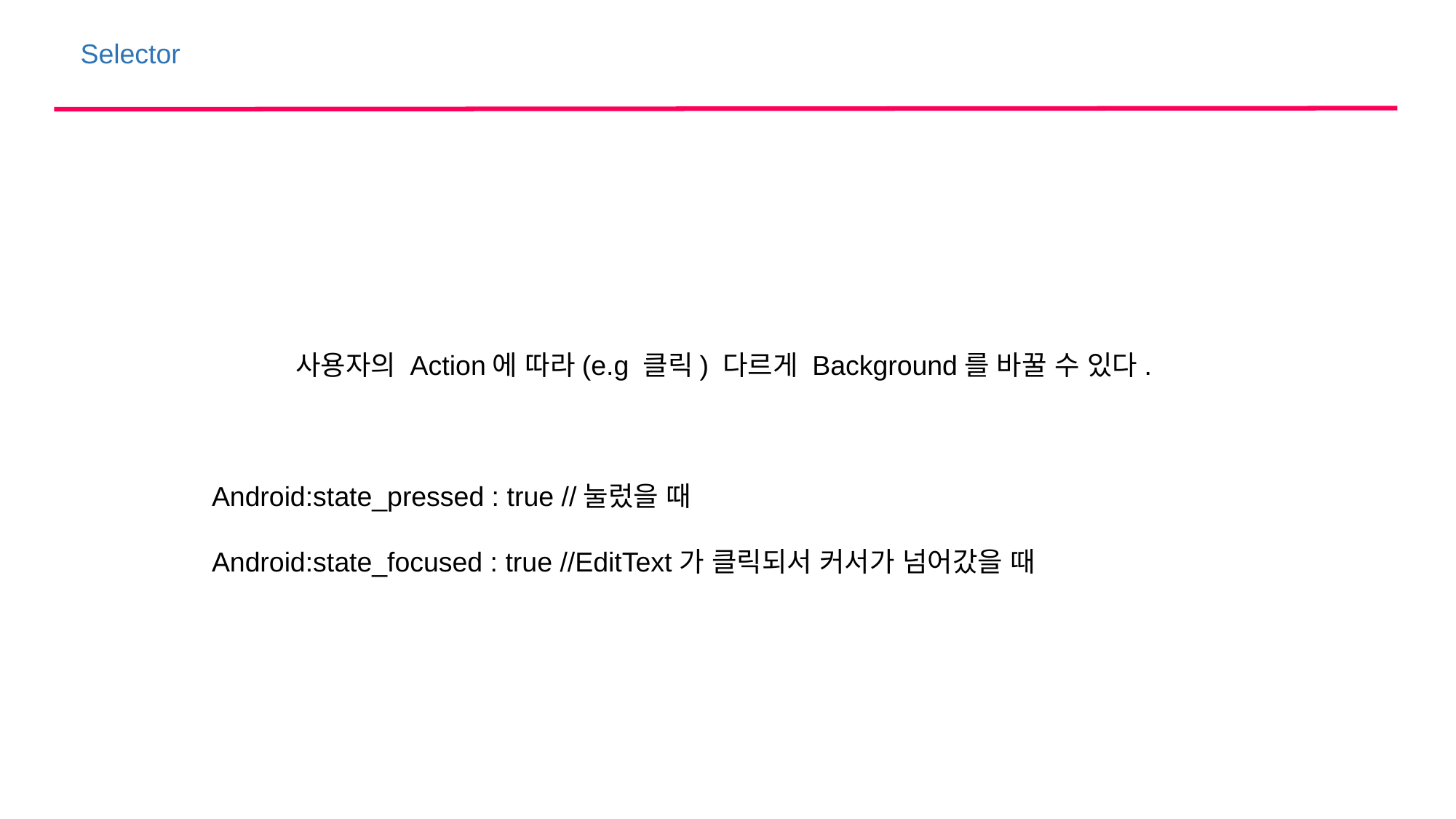

Selector
사용자의 Action에 따라(e.g 클릭) 다르게 Background를 바꿀 수 있다.

Android:state_pressed : true //눌렀을 때
Android:state_focused : true //EditText가 클릭되서 커서가 넘어갔을 때